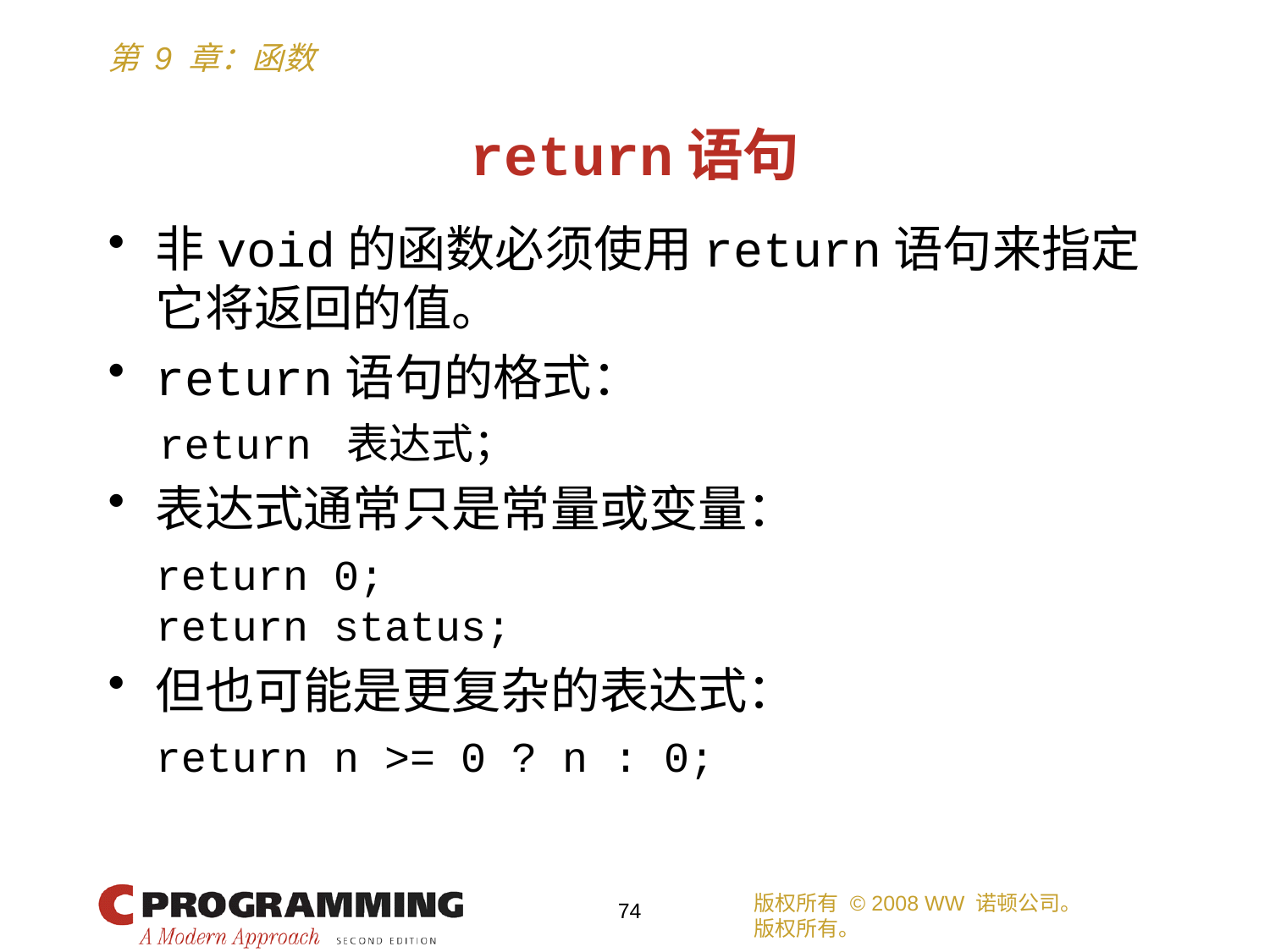

# return语句
非void的函数必须使用return语句来指定它将返回的值。
return语句的格式：
  return 表达式；
表达式通常只是常量或变量：
	return 0;
	return status;
但也可能是更复杂的表达式：
	return n >= 0 ? n : 0;
版权所有 © 2008 WW 诺顿公司。
版权所有。
74